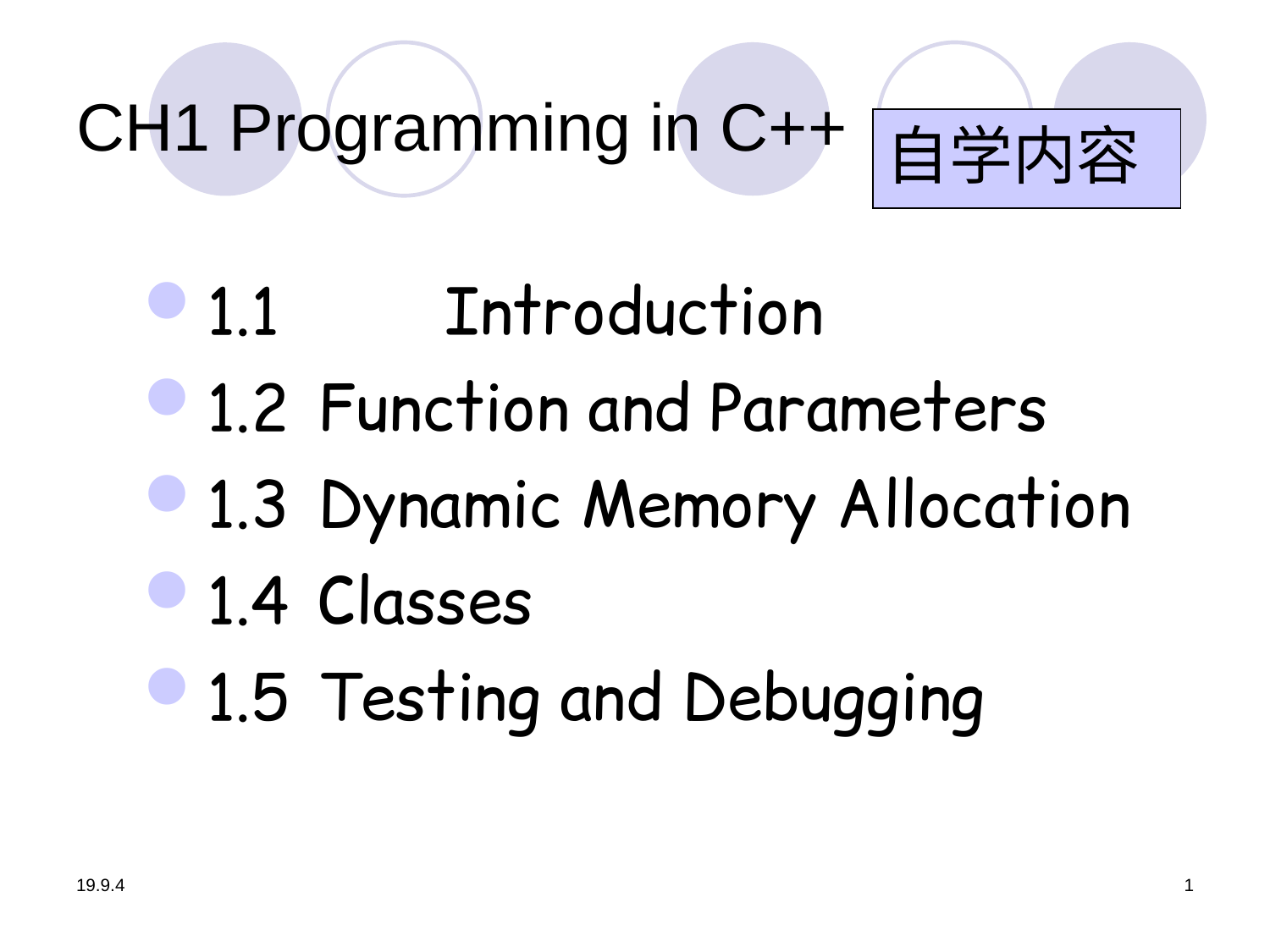

# CH1 Programming in C++
自学内容
1.1		Introduction
1.2	Function and Parameters
1.3	Dynamic Memory Allocation
1.4	Classes
1.5	Testing and Debugging
19.9.4
1